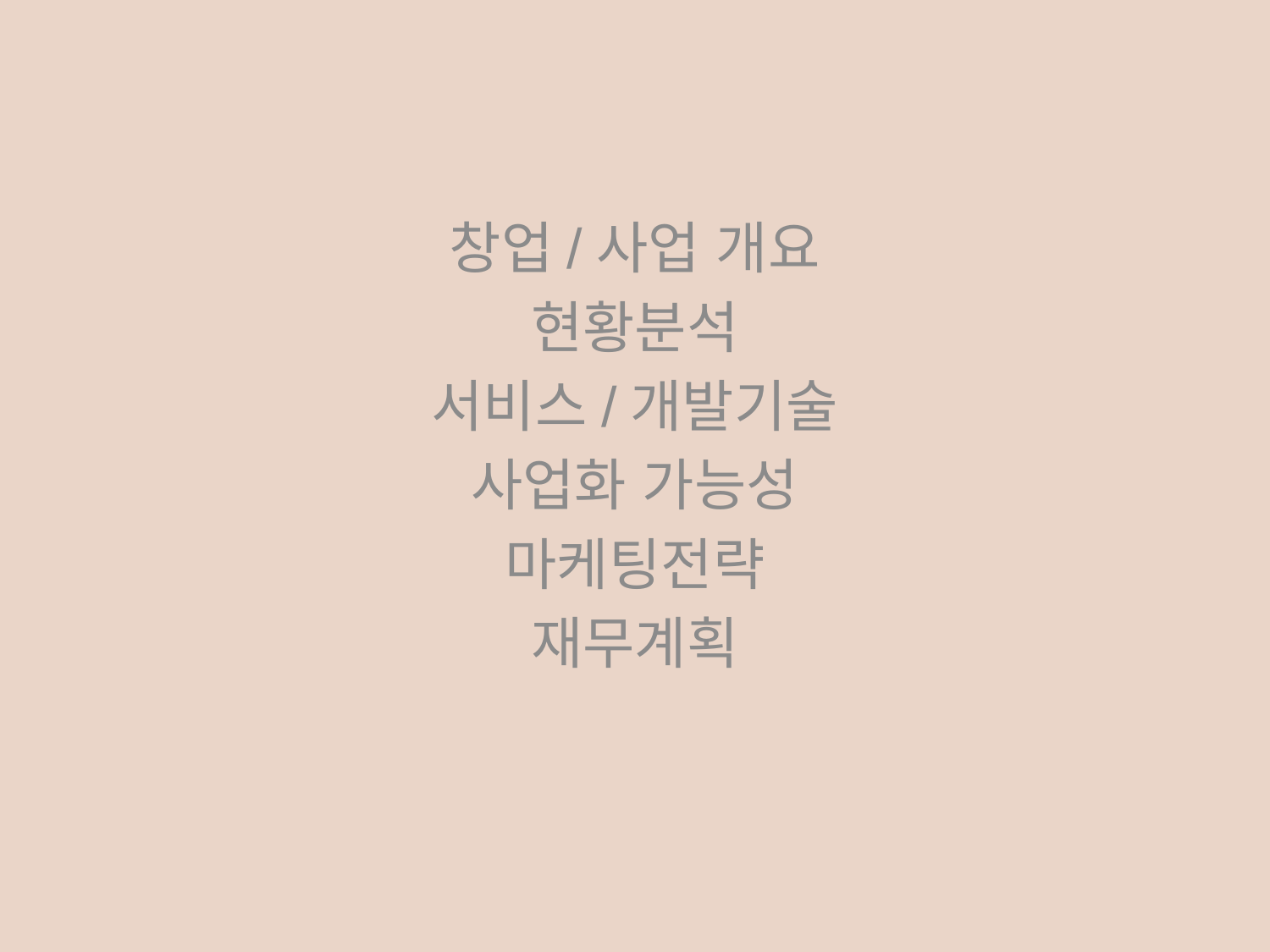

창업/사업 개요
현황분석
서비스/개발기술
사업화 가능성
마케팅전략
재무계획